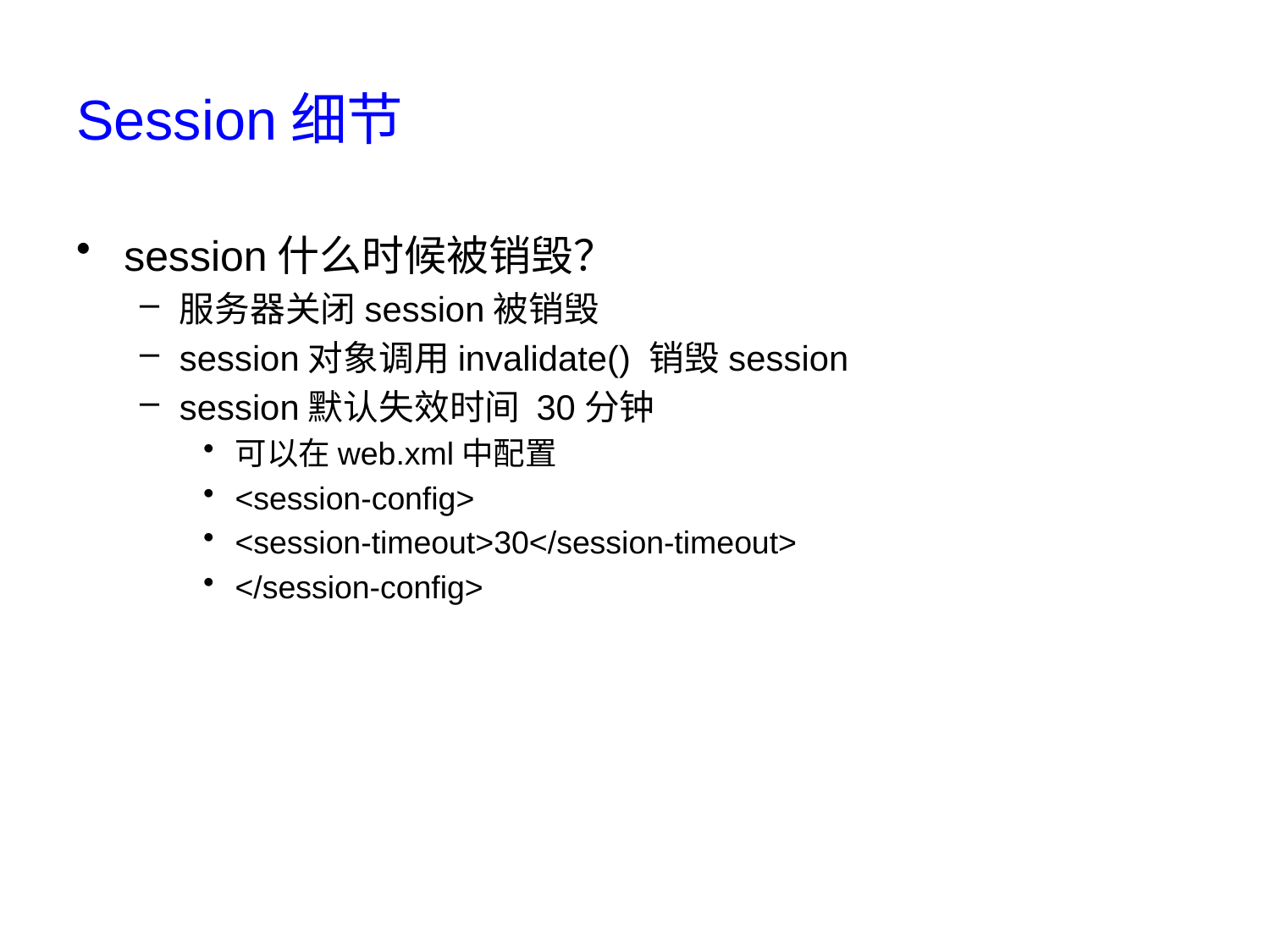

# Session细节
session什么时候被销毁？
服务器关闭session被销毁
session对象调用invalidate() 销毁session
session默认失效时间 30分钟
可以在web.xml中配置
<session-config>
<session-timeout>30</session-timeout>
</session-config>